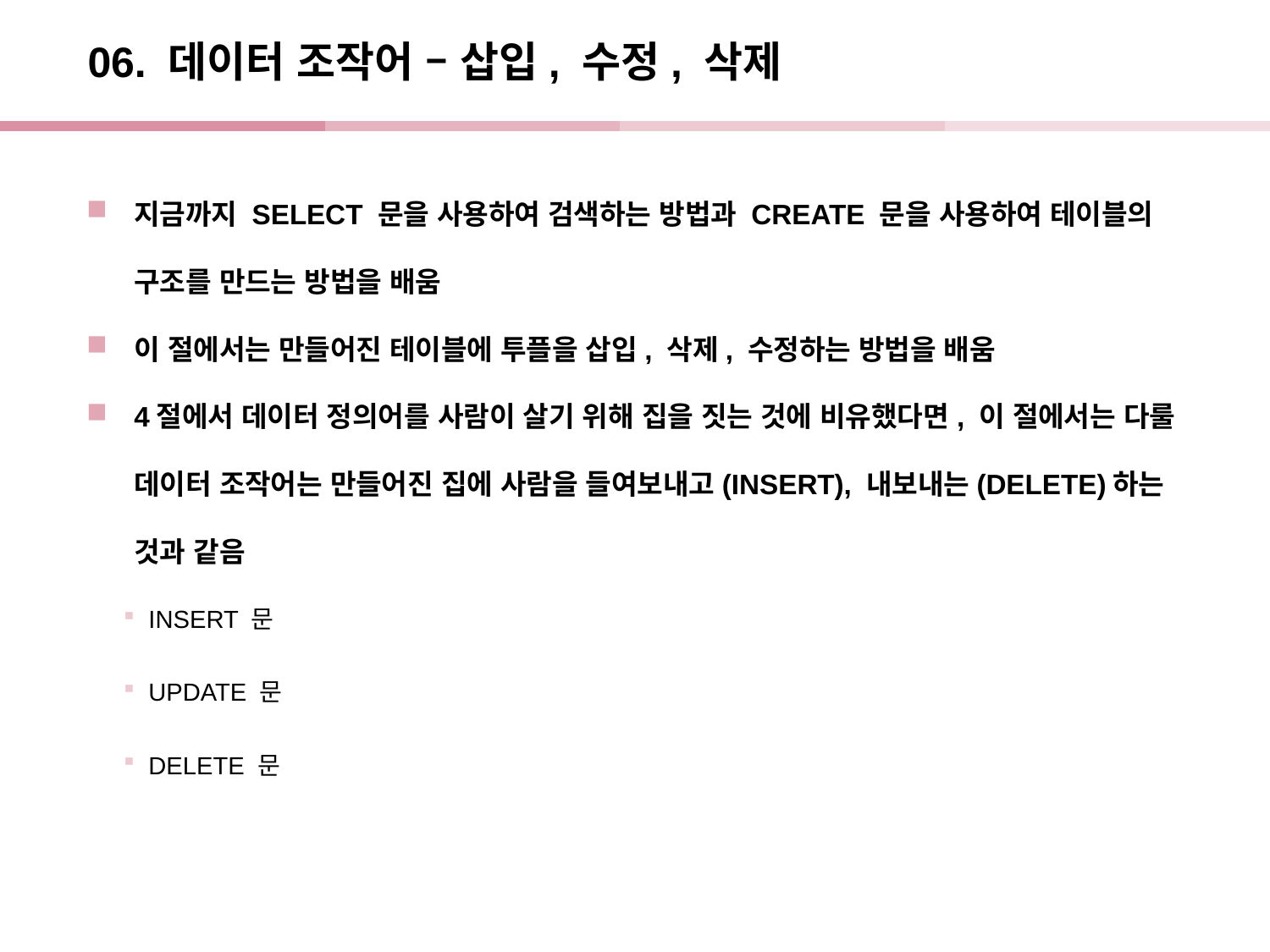

# 06. 데이터 조작어 – 삽입, 수정, 삭제
지금까지 SELECT 문을 사용하여 검색하는 방법과 CREATE 문을 사용하여 테이블의 구조를 만드는 방법을 배움
이 절에서는 만들어진 테이블에 투플을 삽입, 삭제, 수정하는 방법을 배움
4절에서 데이터 정의어를 사람이 살기 위해 집을 짓는 것에 비유했다면, 이 절에서는 다룰 데이터 조작어는 만들어진 집에 사람을 들여보내고(INSERT), 내보내는(DELETE)하는 것과 같음
INSERT 문
UPDATE 문
DELETE 문